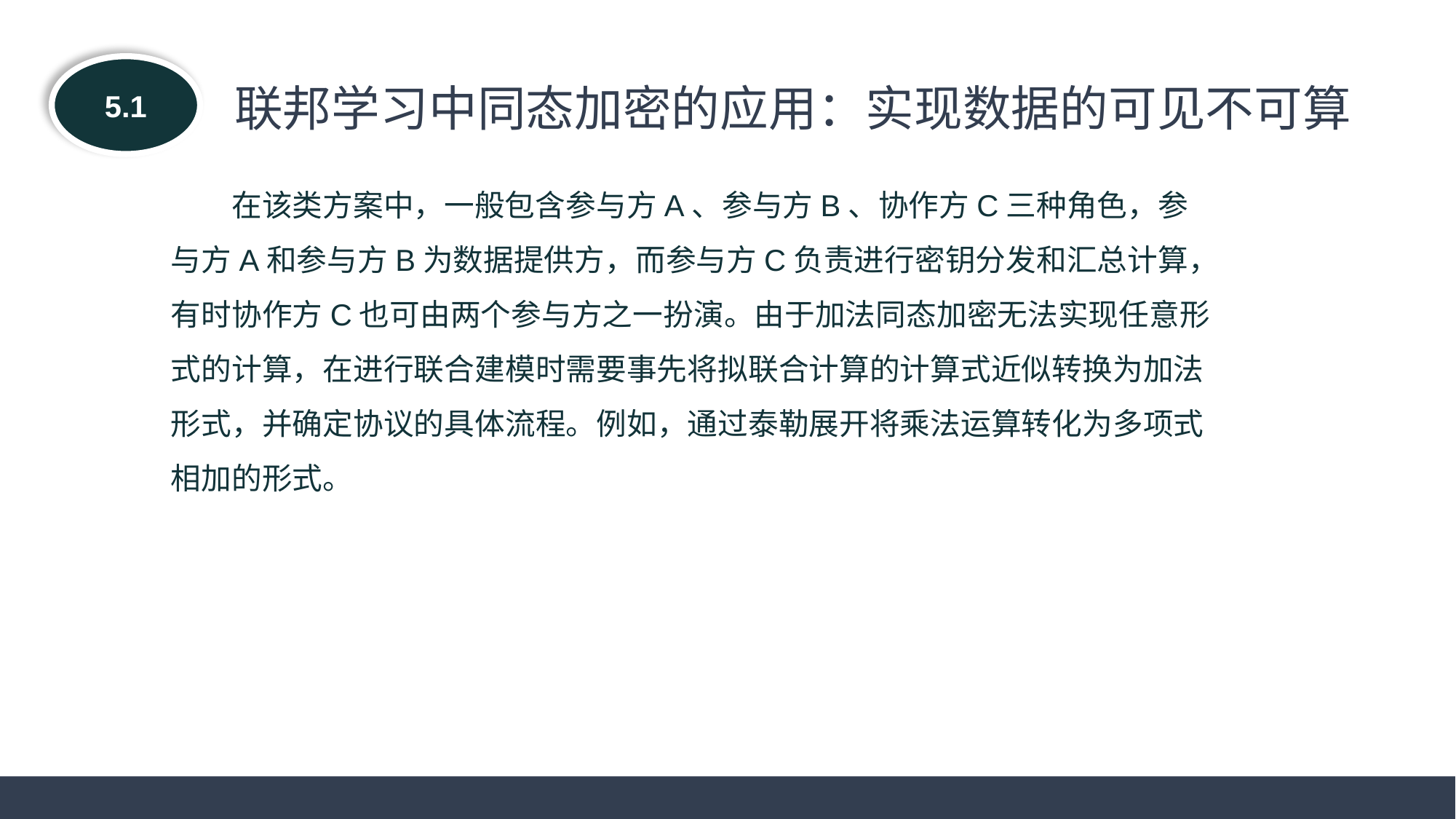

5.1
联邦学习中同态加密的应用：实现数据的可见不可算

在该类方案中，一般包含参与方A、参与方B、协作方C三种角色，参与方A和参与方B为数据提供方，而参与方C负责进行密钥分发和汇总计算，有时协作方C也可由两个参与方之一扮演。由于加法同态加密无法实现任意形式的计算，在进行联合建模时需要事先将拟联合计算的计算式近似转换为加法形式，并确定协议的具体流程。例如，通过泰勒展开将乘法运算转化为多项式相加的形式。